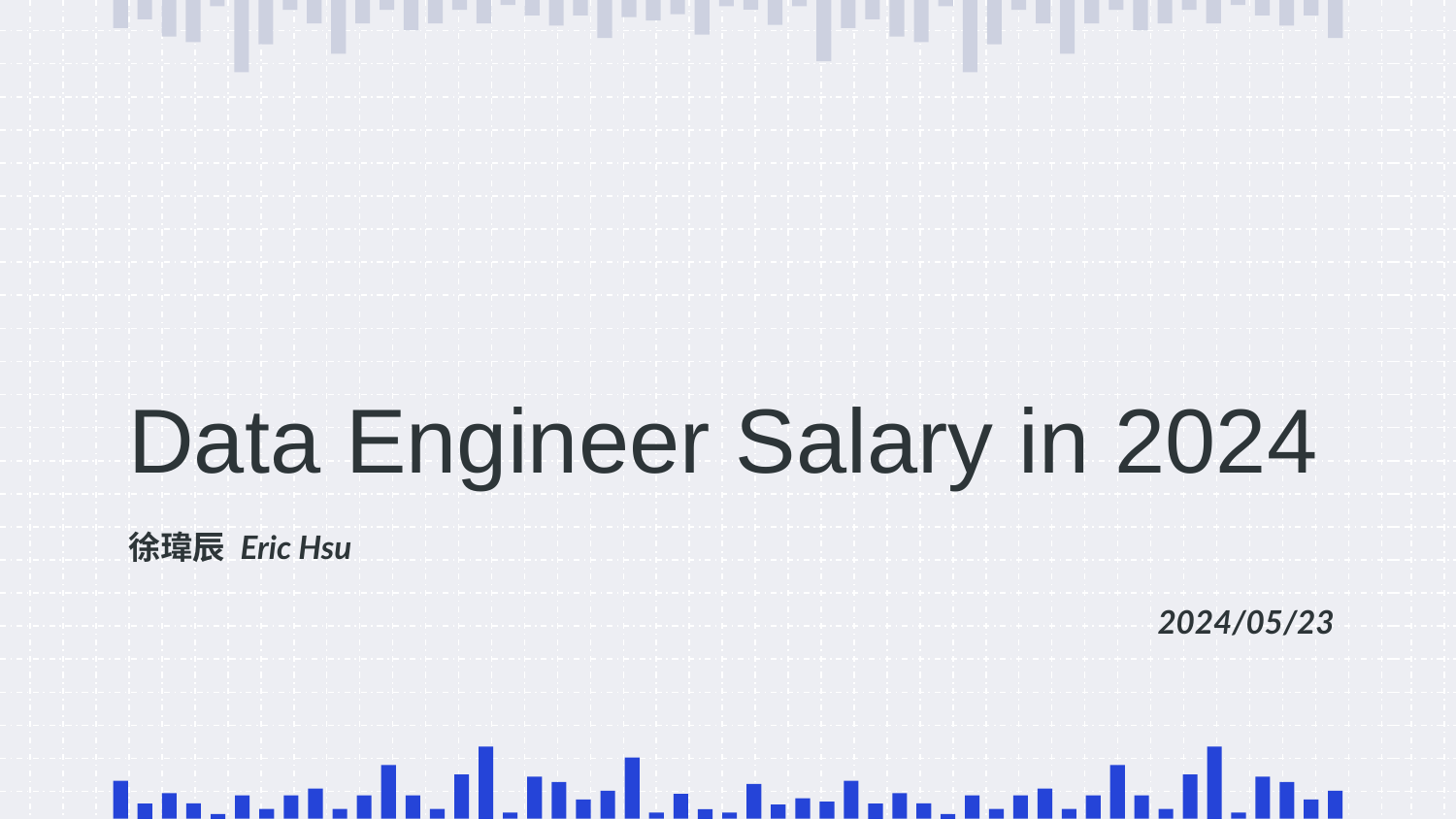

# Data Engineer Salary in 2024
徐瑋辰 Eric Hsu
2024/05/23